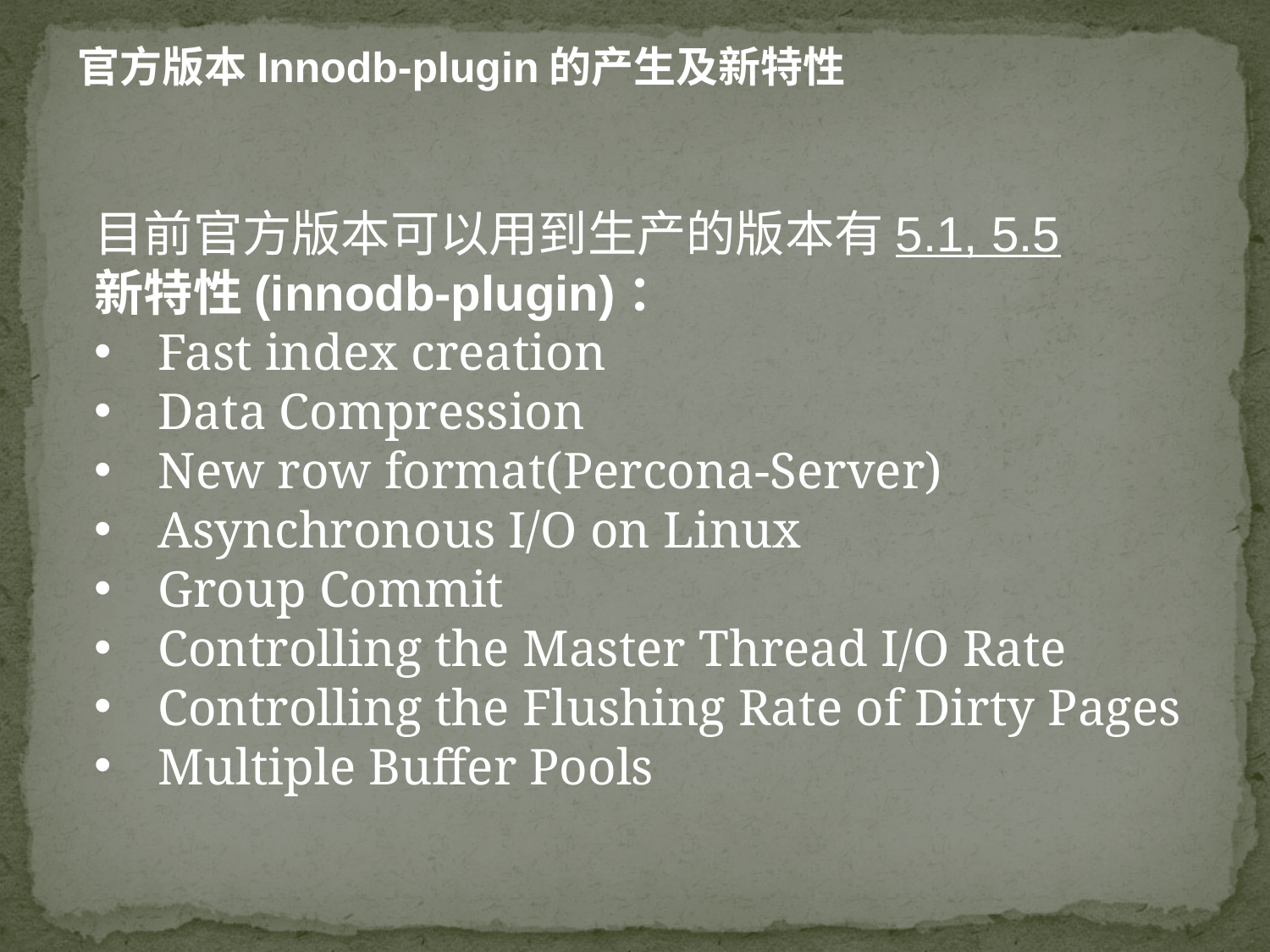

官方版本Innodb-plugin的产生及新特性
目前官方版本可以用到生产的版本有5.1, 5.5
新特性(innodb-plugin)：
Fast index creation
Data Compression
New row format(Percona-Server)
Asynchronous I/O on Linux
Group Commit
Controlling the Master Thread I/O Rate
Controlling the Flushing Rate of Dirty Pages
Multiple Buffer Pools